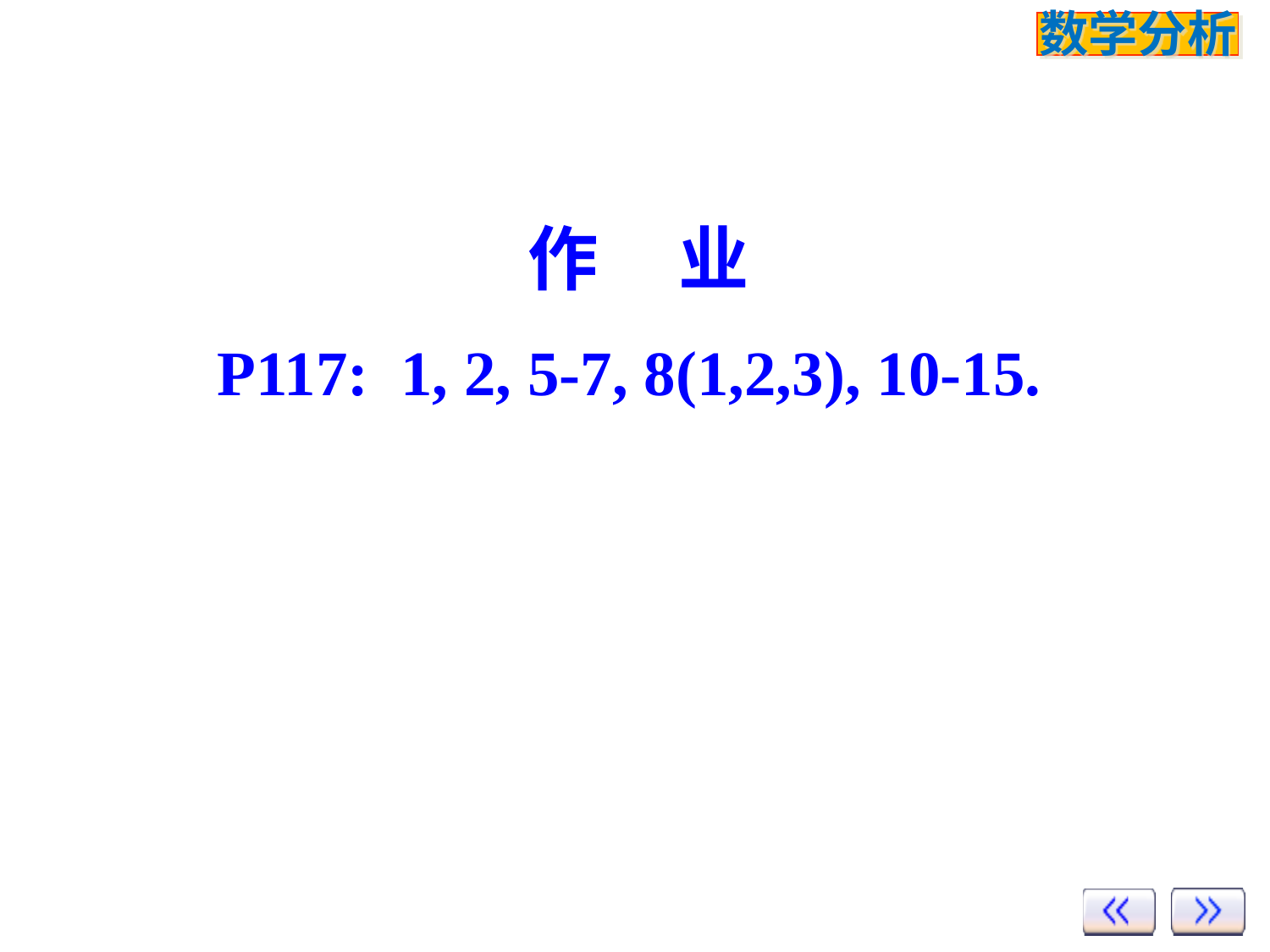

作     业
P117:  1, 2, 5-7, 8(1,2,3), 10-15.